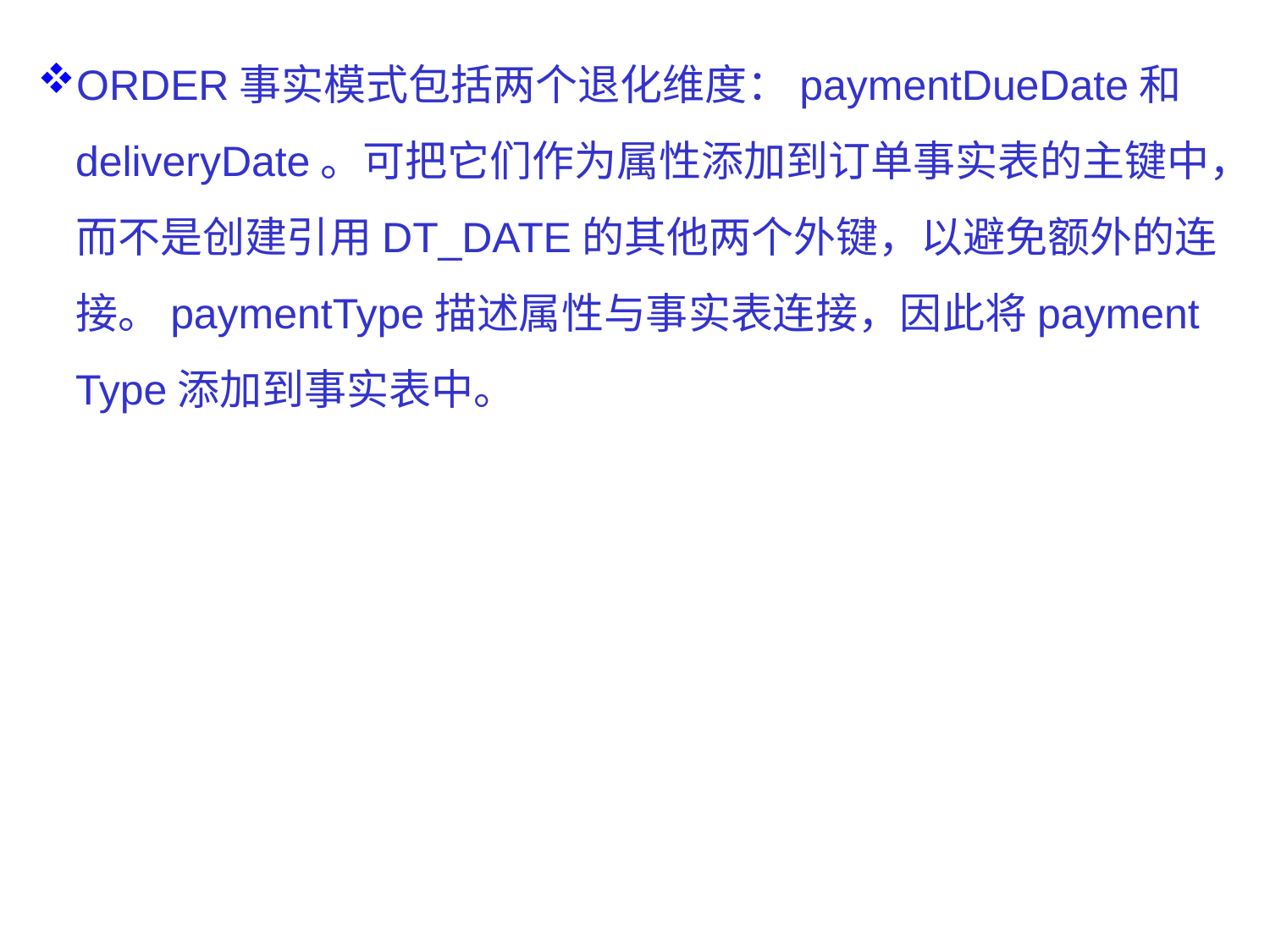

ORDER事实模式包括两个退化维度：paymentDueDate和deliveryDate。可把它们作为属性添加到订单事实表的主键中，而不是创建引用DT_DATE的其他两个外键，以避免额外的连接。paymentType描述属性与事实表连接，因此将payment Type添加到事实表中。

39